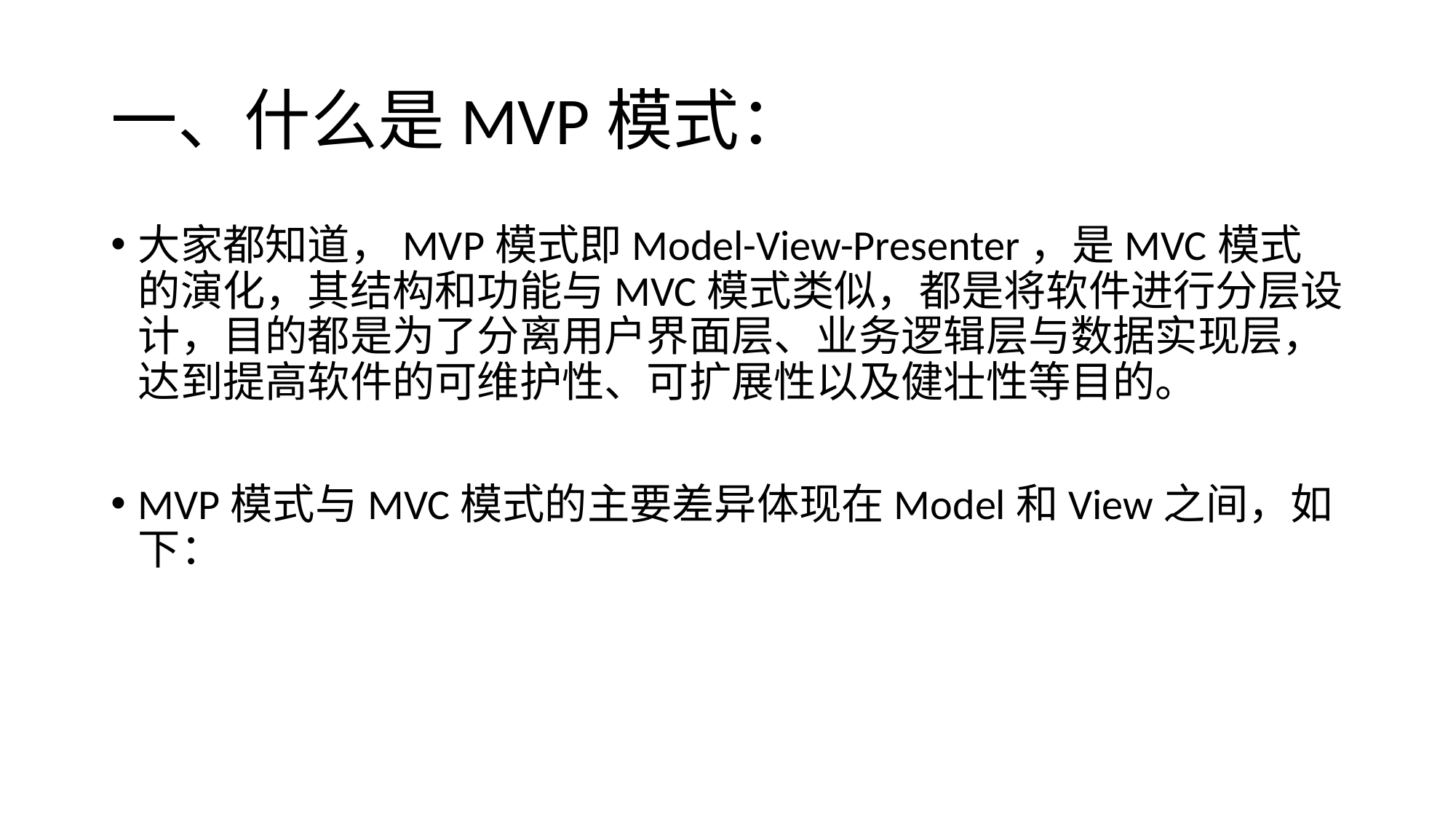

# 一、什么是MVP模式：
大家都知道，MVP模式即Model-View-Presenter，是MVC模式的演化，其结构和功能与MVC模式类似，都是将软件进行分层设计，目的都是为了分离用户界面层、业务逻辑层与数据实现层，达到提高软件的可维护性、可扩展性以及健壮性等目的。

MVP模式与MVC模式的主要差异体现在Model和View之间，如下：